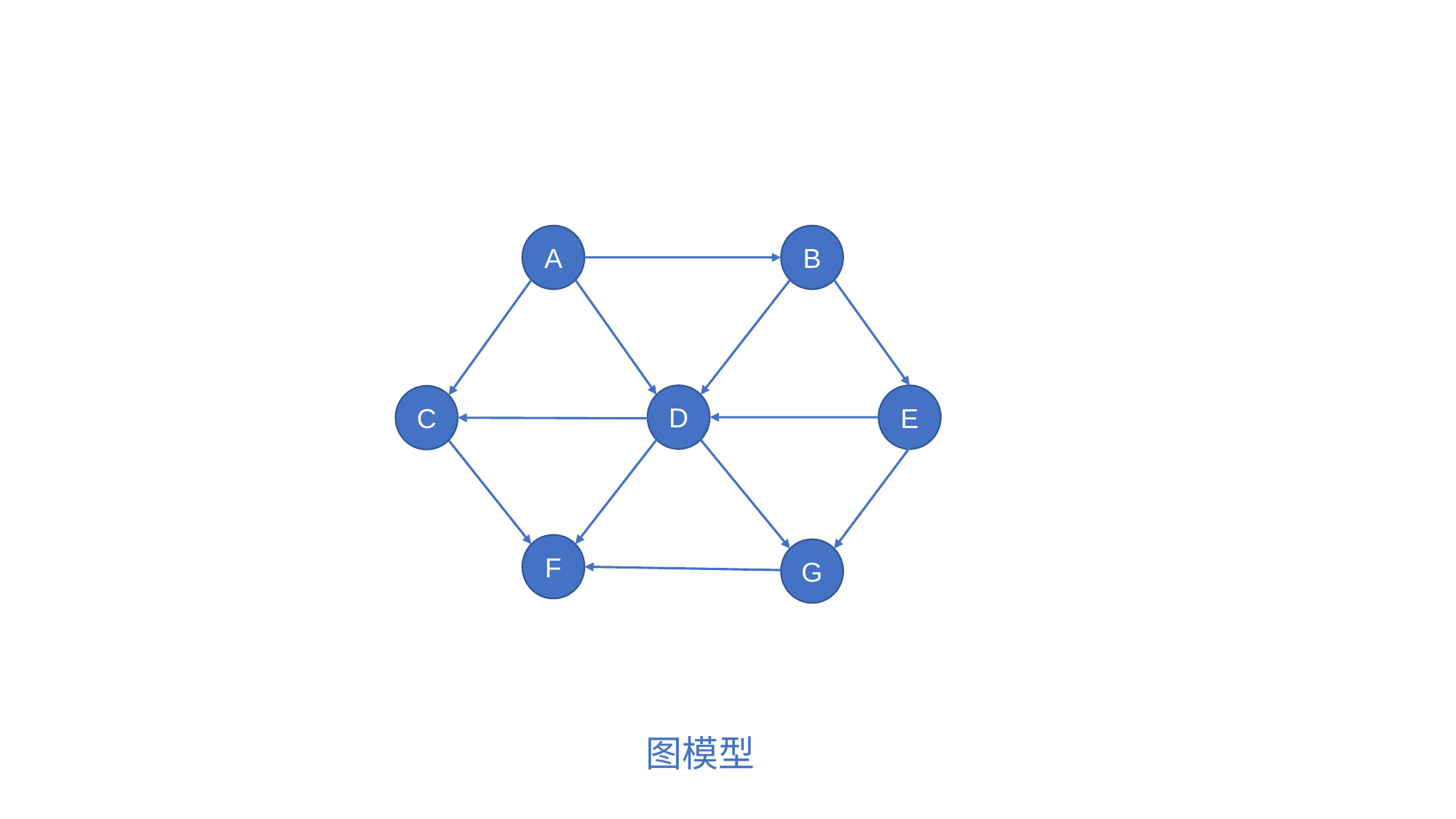

A
B
D
E
C
F
G
图模型